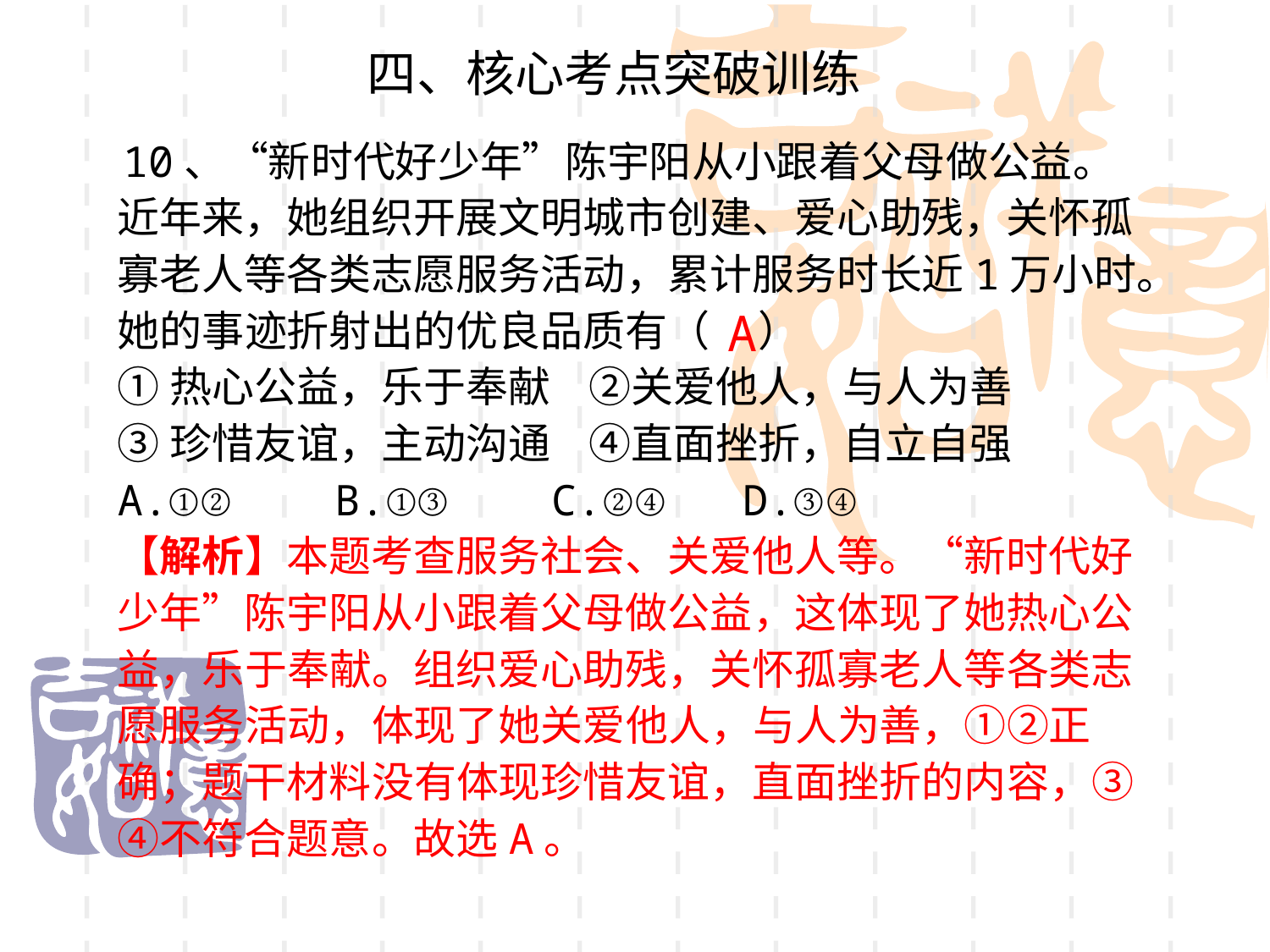

四、核心考点突破训练
 10、“新时代好少年”陈宇阳从小跟着父母做公益。近年来，她组织开展文明城市创建、爱心助残，关怀孤寡老人等各类志愿服务活动，累计服务时长近1万小时。她的事迹折射出的优良品质有（     ）
①热心公益，乐于奉献    ②关爱他人，与人为善
③珍惜友谊，主动沟通    ④直面挫折，自立自强
A.①②    B.①③    C.②④   D.③④
【解析】本题考查服务社会、关爱他人等。“新时代好少年”陈宇阳从小跟着父母做公益，这体现了她热心公益，乐于奉献。组织爱心助残，关怀孤寡老人等各类志愿服务活动，体现了她关爱他人，与人为善，①②正确；题干材料没有体现珍惜友谊，直面挫折的内容，③④不符合题意。故选A。
A